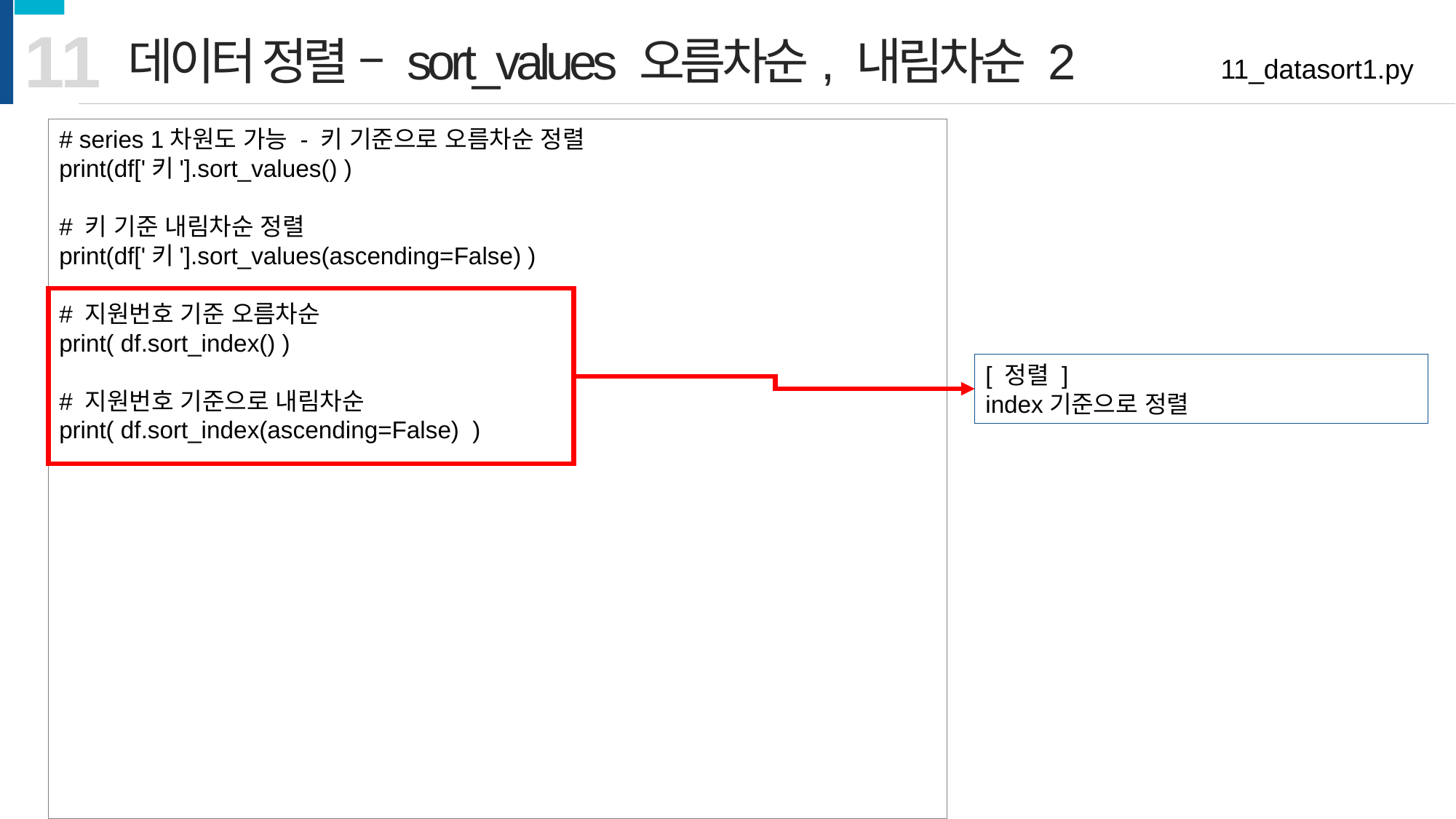

11
데이터 정렬 – sort_values 오름차순, 내림차순 2
11_datasort1.py
# series 1차원도 가능 - 키 기준으로 오름차순 정렬
print(df['키'].sort_values() )

# 키 기준 내림차순 정렬
print(df['키'].sort_values(ascending=False) )

# 지원번호 기준 오름차순
print( df.sort_index() )

# 지원번호 기준으로 내림차순
print( df.sort_index(ascending=False)  )

[ 정렬 ]
index기준으로 정렬